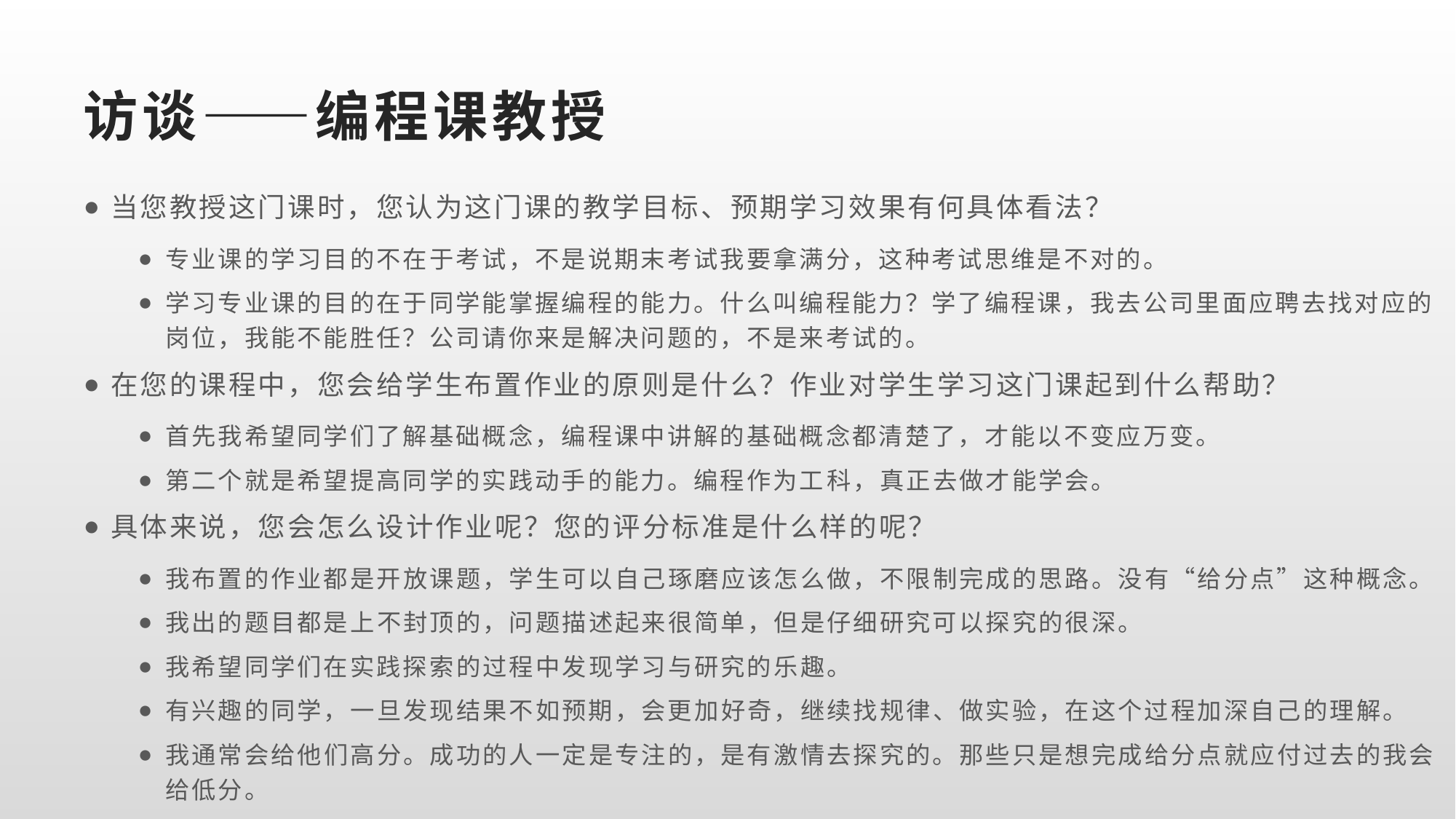

# 访谈——编程课教授
当您教授这门课时，您认为这门课的教学目标、预期学习效果有何具体看法？
专业课的学习目的不在于考试，不是说期末考试我要拿满分，这种考试思维是不对的。
学习专业课的目的在于同学能掌握编程的能力。什么叫编程能力？学了编程课，我去公司里面应聘去找对应的岗位，我能不能胜任？公司请你来是解决问题的，不是来考试的。
在您的课程中，您会给学生布置作业的原则是什么？作业对学生学习这门课起到什么帮助？
首先我希望同学们了解基础概念，编程课中讲解的基础概念都清楚了，才能以不变应万变。
第二个就是希望提高同学的实践动手的能力。编程作为工科，真正去做才能学会。
具体来说，您会怎么设计作业呢？您的评分标准是什么样的呢？
我布置的作业都是开放课题，学生可以自己琢磨应该怎么做，不限制完成的思路。没有“给分点”这种概念。
我出的题目都是上不封顶的，问题描述起来很简单，但是仔细研究可以探究的很深。
我希望同学们在实践探索的过程中发现学习与研究的乐趣。
有兴趣的同学，一旦发现结果不如预期，会更加好奇，继续找规律、做实验，在这个过程加深自己的理解。
我通常会给他们高分。成功的人一定是专注的，是有激情去探究的。那些只是想完成给分点就应付过去的我会给低分。